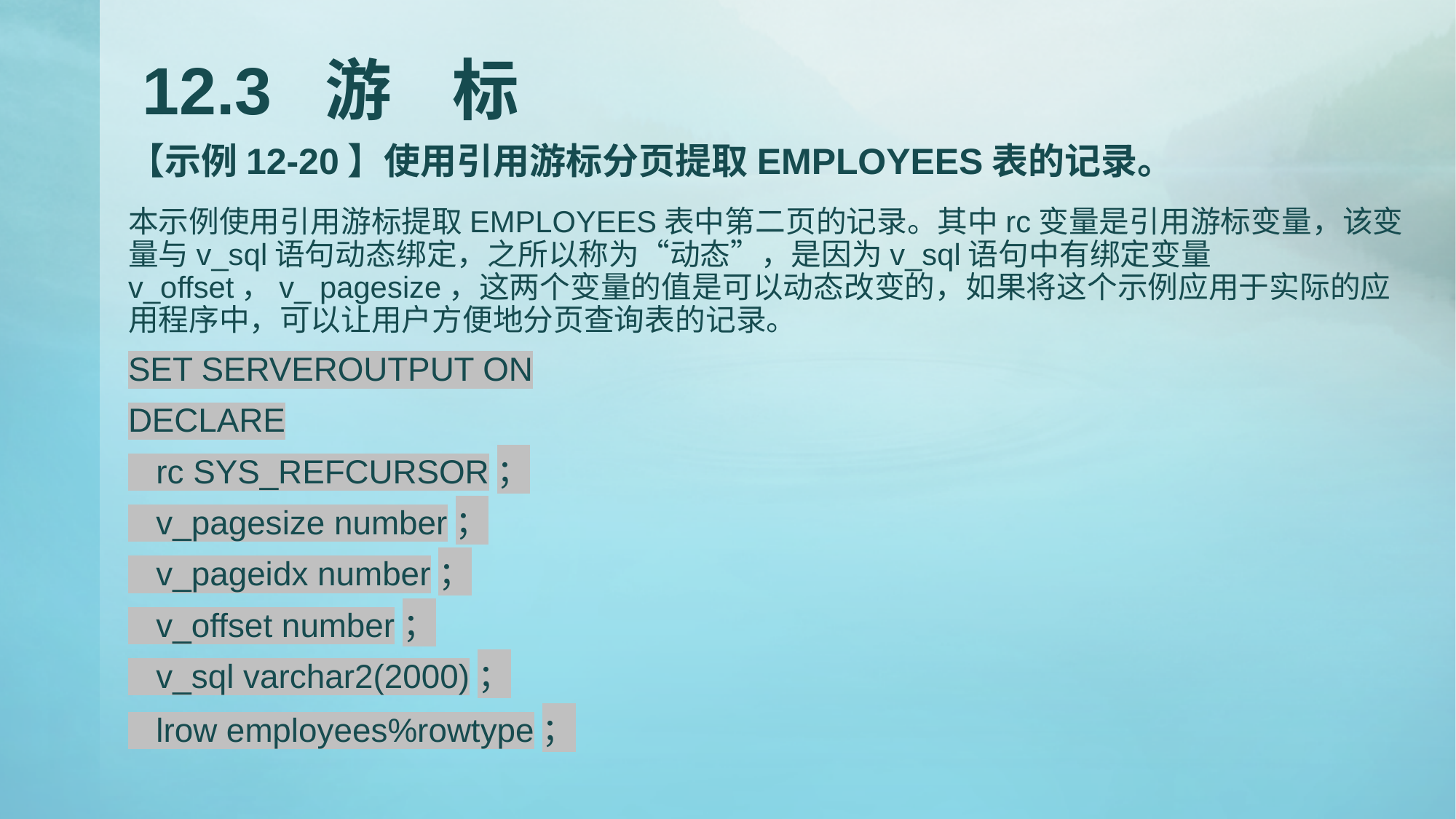

# 12.3  游    标
【示例12-20】使用引用游标分页提取EMPLOYEES表的记录。
本示例使用引用游标提取EMPLOYEES表中第二页的记录。其中rc变量是引用游标变量，该变量与v_sql语句动态绑定，之所以称为“动态”，是因为v_sql语句中有绑定变量v_offset，v_ pagesize，这两个变量的值是可以动态改变的，如果将这个示例应用于实际的应用程序中，可以让用户方便地分页查询表的记录。
SET SERVEROUTPUT ON
DECLARE
   rc SYS_REFCURSOR；
   v_pagesize number；
   v_pageidx number；
   v_offset number；
   v_sql varchar2(2000)；
   lrow employees%rowtype；